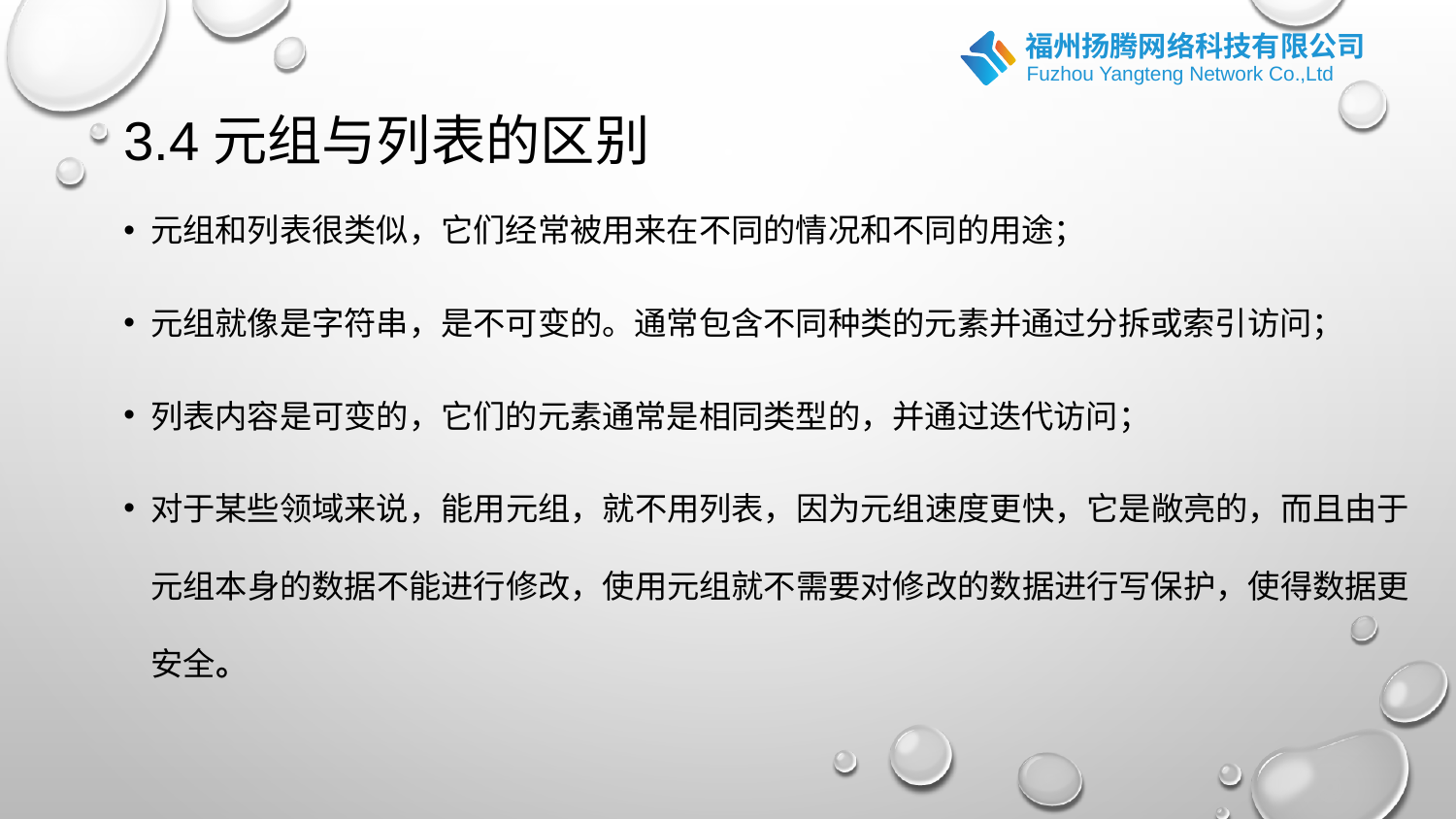

# 3.4元组与列表的区别
元组和列表很类似，它们经常被用来在不同的情况和不同的用途；
元组就像是字符串，是不可变的。通常包含不同种类的元素并通过分拆或索引访问；
列表内容是可变的，它们的元素通常是相同类型的，并通过迭代访问；
对于某些领域来说，能用元组，就不用列表，因为元组速度更快，它是敞亮的，而且由于元组本身的数据不能进行修改，使用元组就不需要对修改的数据进行写保护，使得数据更安全。